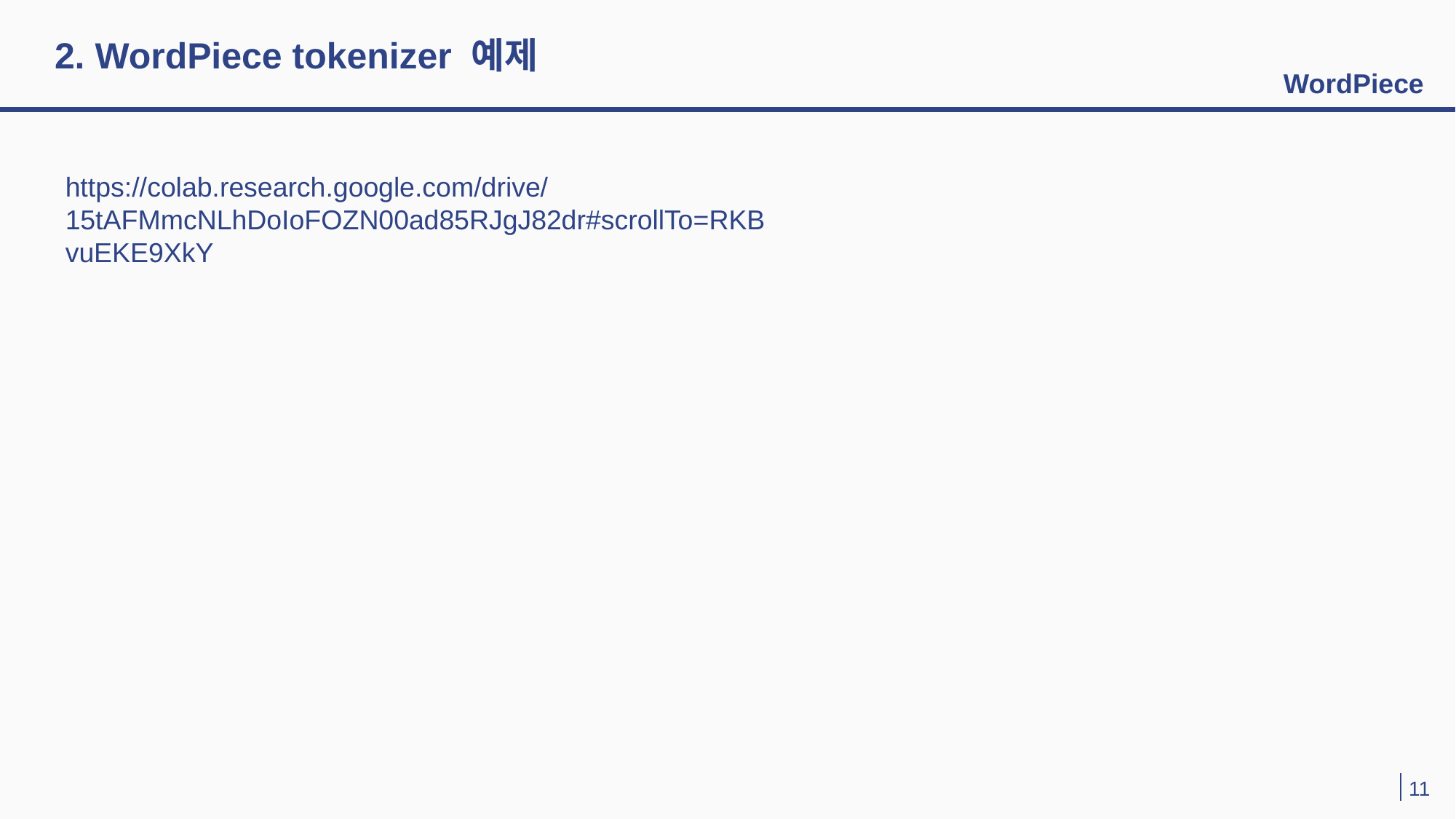

# 2. WordPiece tokenizer 예제
WordPiece
https://colab.research.google.com/drive/15tAFMmcNLhDoIoFOZN00ad85RJgJ82dr#scrollTo=RKBvuEKE9XkY